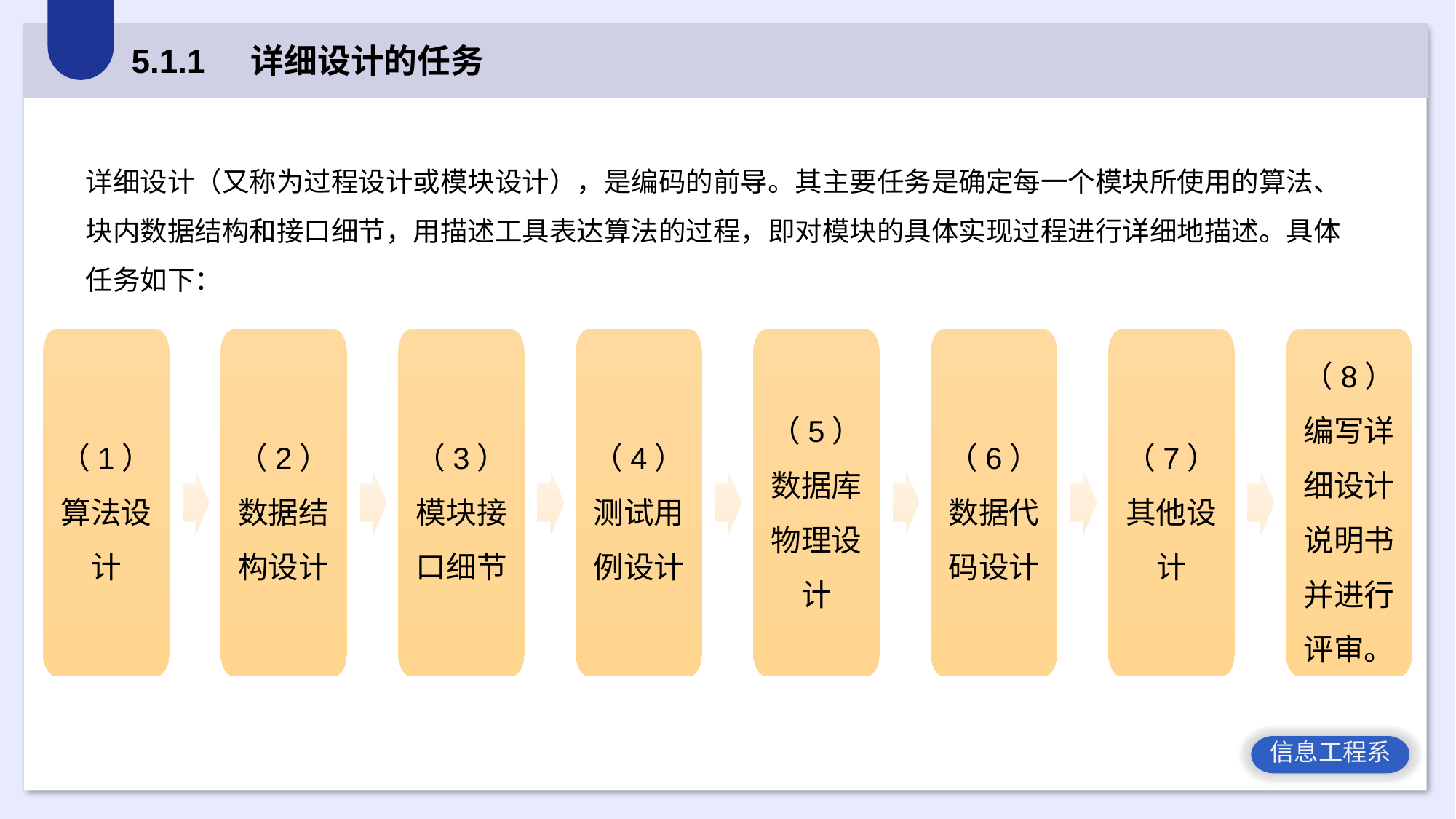

5.1.1    详细设计的任务
详细设计（又称为过程设计或模块设计），是编码的前导。其主要任务是确定每一个模块所使用的算法、块内数据结构和接口细节，用描述工具表达算法的过程，即对模块的具体实现过程进行详细地描述。具体任务如下：
（1）算法设计
（2）数据结构设计
（3）模块接口细节
（4）测试用例设计
（5）数据库物理设计
（6）数据代码设计
（7）其他设计
（8）编写详细设计说明书并进行评审。